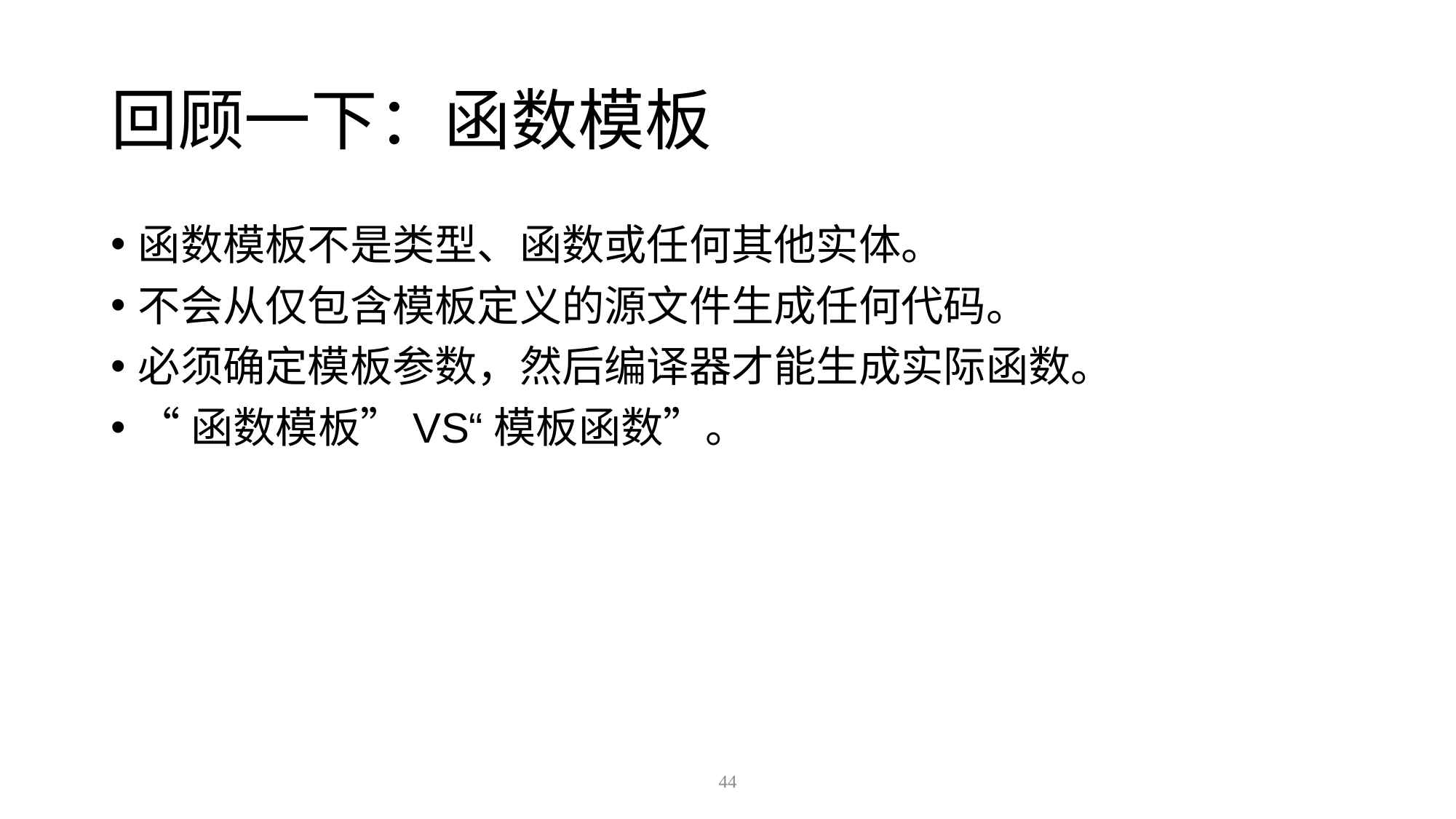

# 回顾一下：函数模板
函数模板不是类型、函数或任何其他实体。
不会从仅包含模板定义的源文件生成任何代码。
必须确定模板参数，然后编译器才能生成实际函数。
“函数模板”VS“模板函数”。
44